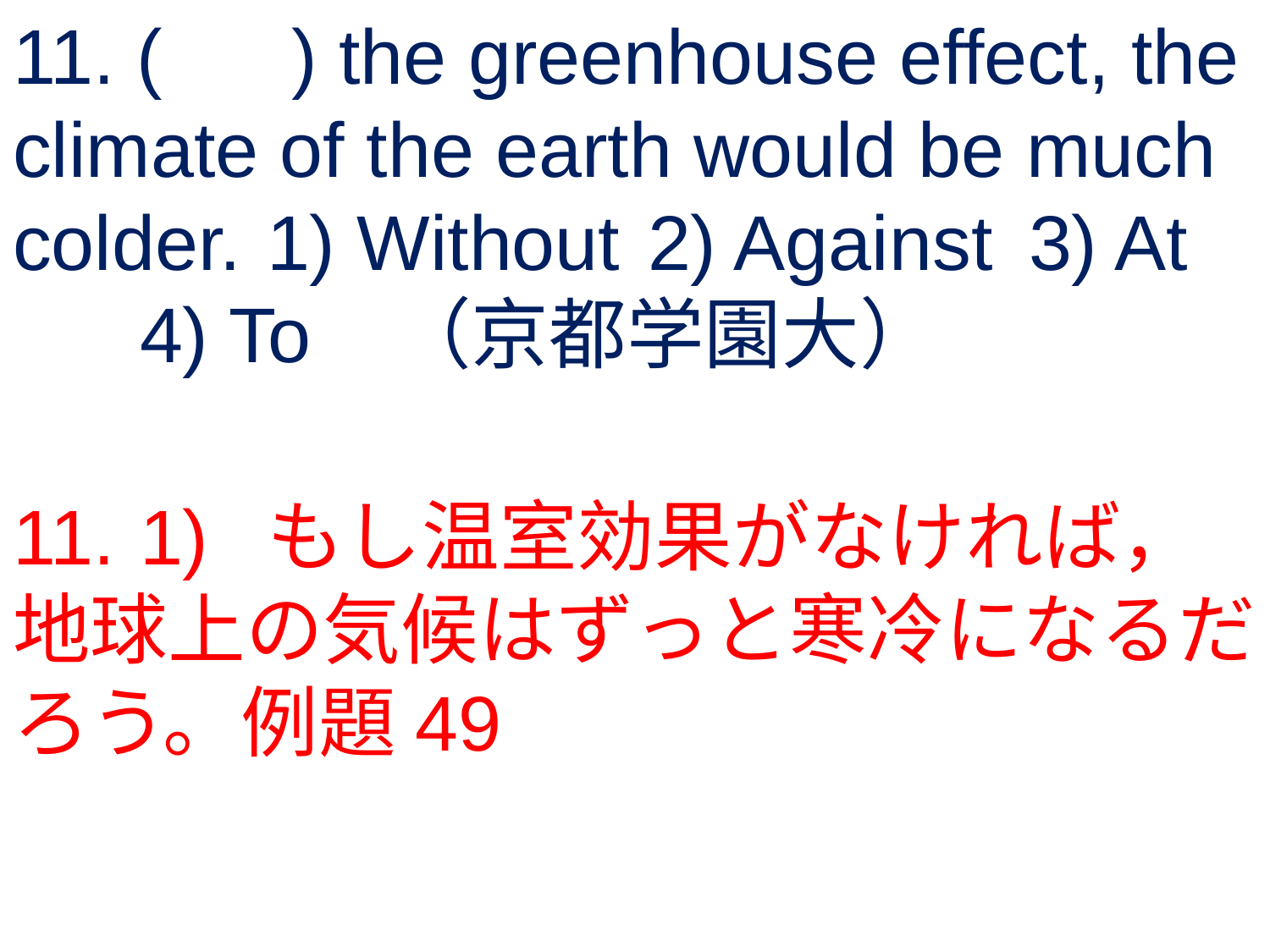

# 11. (      ) the greenhouse effect, the climate of the earth would be much colder.	1) Without	2) Against	3) At	4) To	（京都学園大）
11.	1) 	もし温室効果がなければ，地球上の気候はずっと寒冷になるだろう。例題49